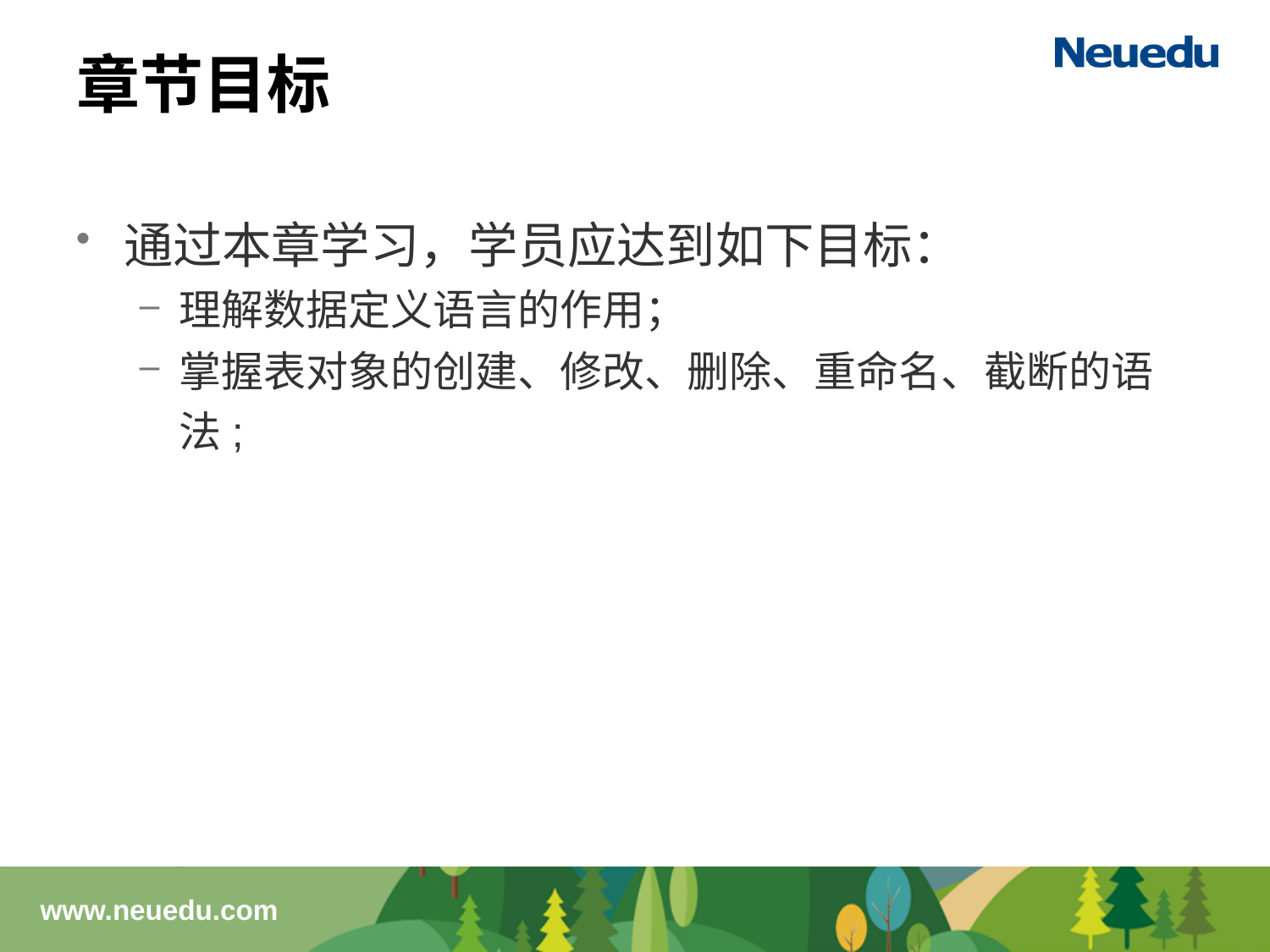

# 章节目标
通过本章学习，学员应达到如下目标：
理解数据定义语言的作用；
掌握表对象的创建、修改、删除、重命名、截断的语法;